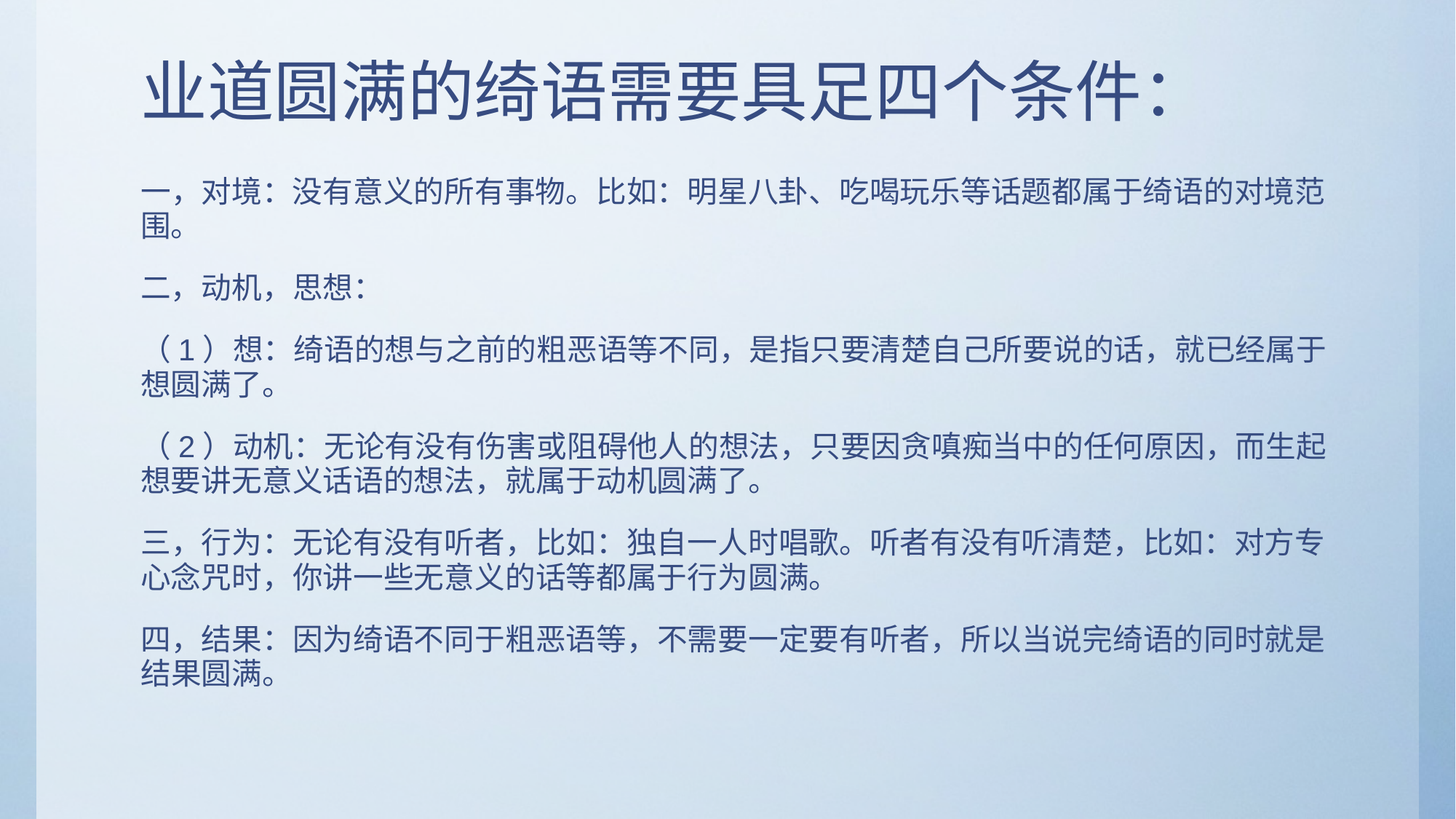

# 业道圆满的绮语需要具足四个条件：
一，对境：没有意义的所有事物。比如：明星八卦、吃喝玩乐等话题都属于绮语的对境范围。
二，动机，思想：
（1）想：绮语的想与之前的粗恶语等不同，是指只要清楚自己所要说的话，就已经属于想圆满了。
（2）动机：无论有没有伤害或阻碍他人的想法，只要因贪嗔痴当中的任何原因，而生起想要讲无意义话语的想法，就属于动机圆满了。
三，行为：无论有没有听者，比如：独自一人时唱歌。听者有没有听清楚，比如：对方专心念咒时，你讲一些无意义的话等都属于行为圆满。
四，结果：因为绮语不同于粗恶语等，不需要一定要有听者，所以当说完绮语的同时就是结果圆满。